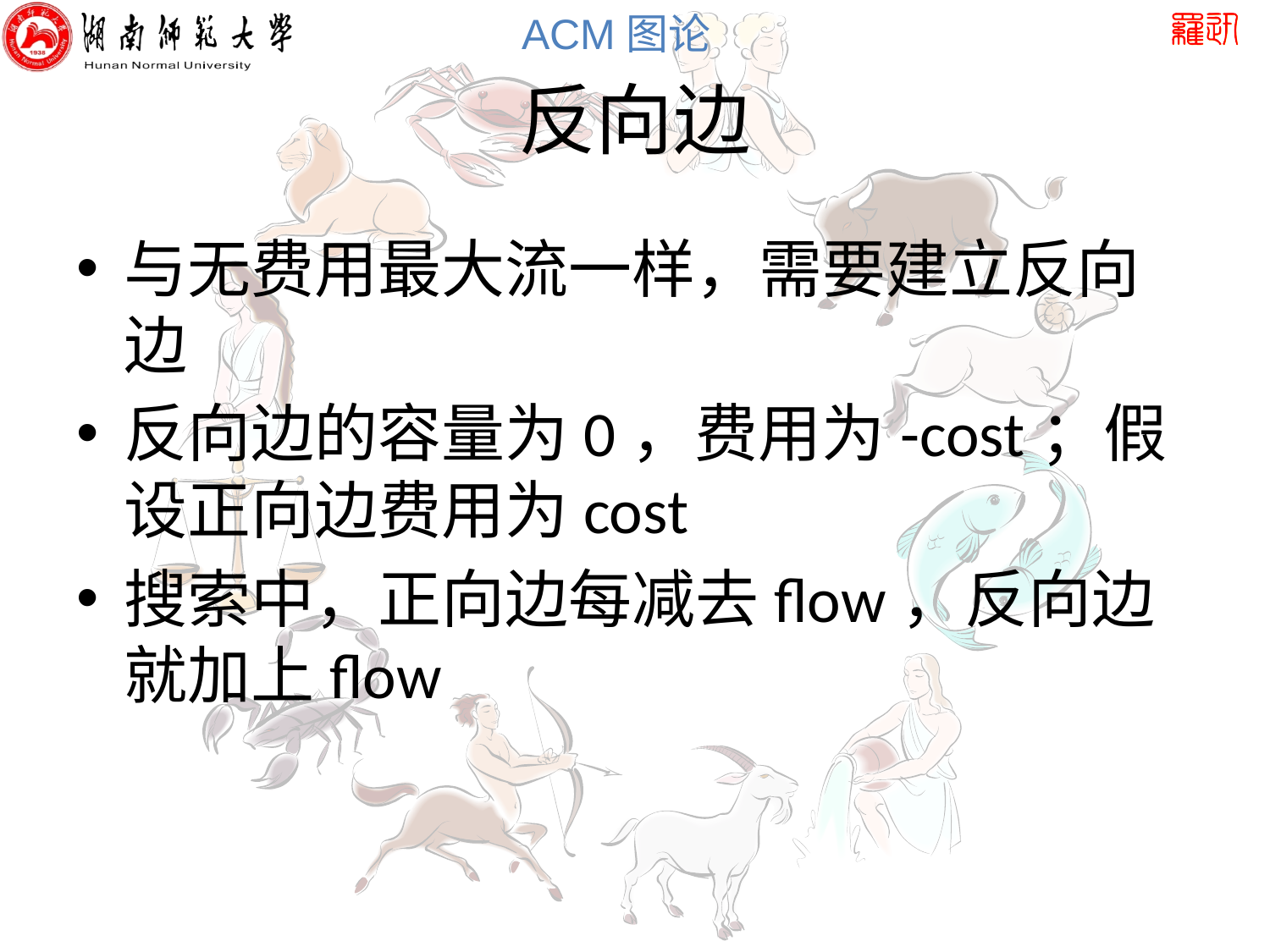

# 反向边
与无费用最大流一样，需要建立反向边
反向边的容量为0，费用为-cost；假设正向边费用为cost
搜索中，正向边每减去flow，反向边就加上flow